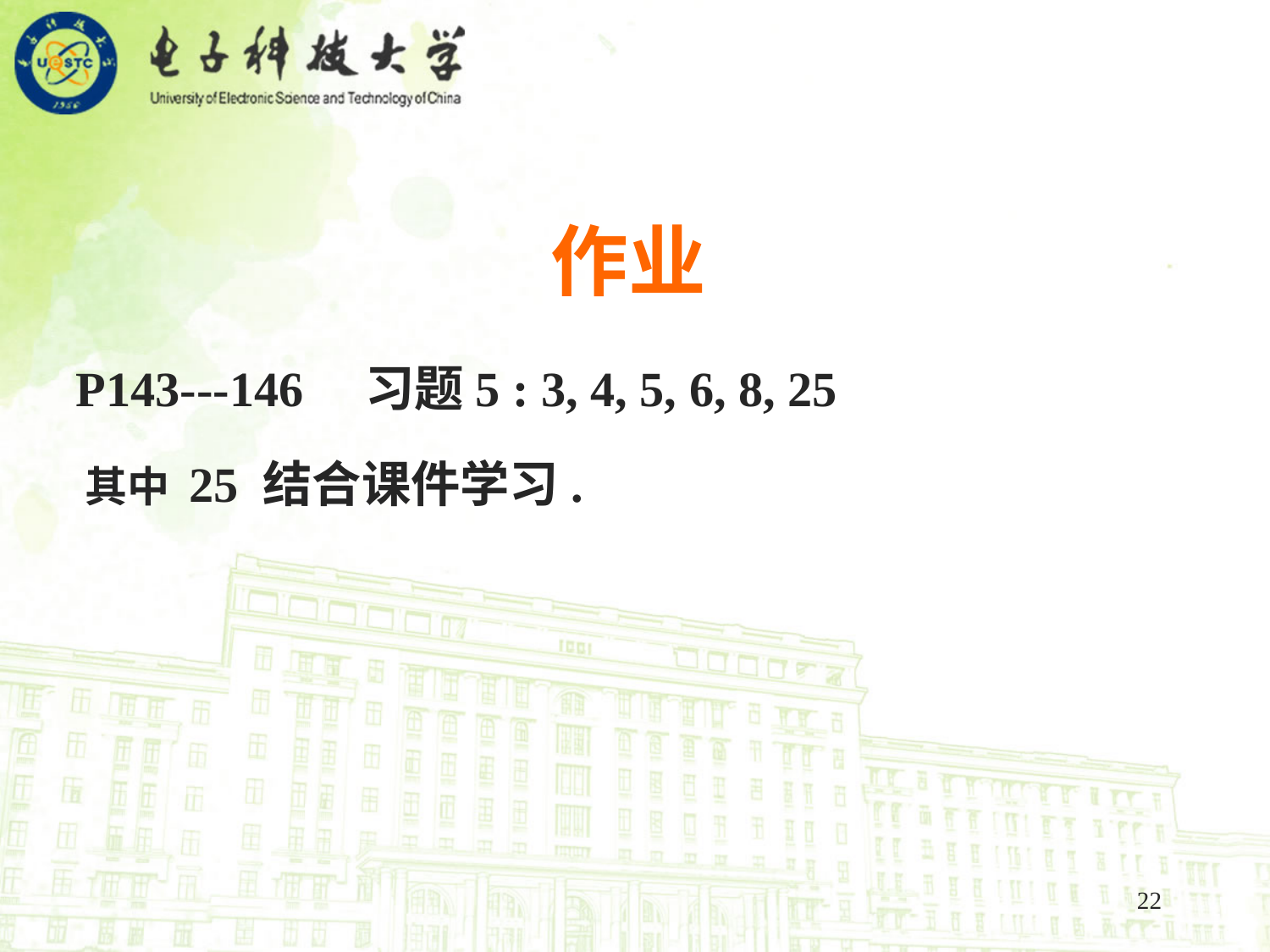

作业
  P143---146    习题5 : 3, 4, 5, 6, 8, 25
 其中 25 结合课件学习.
22